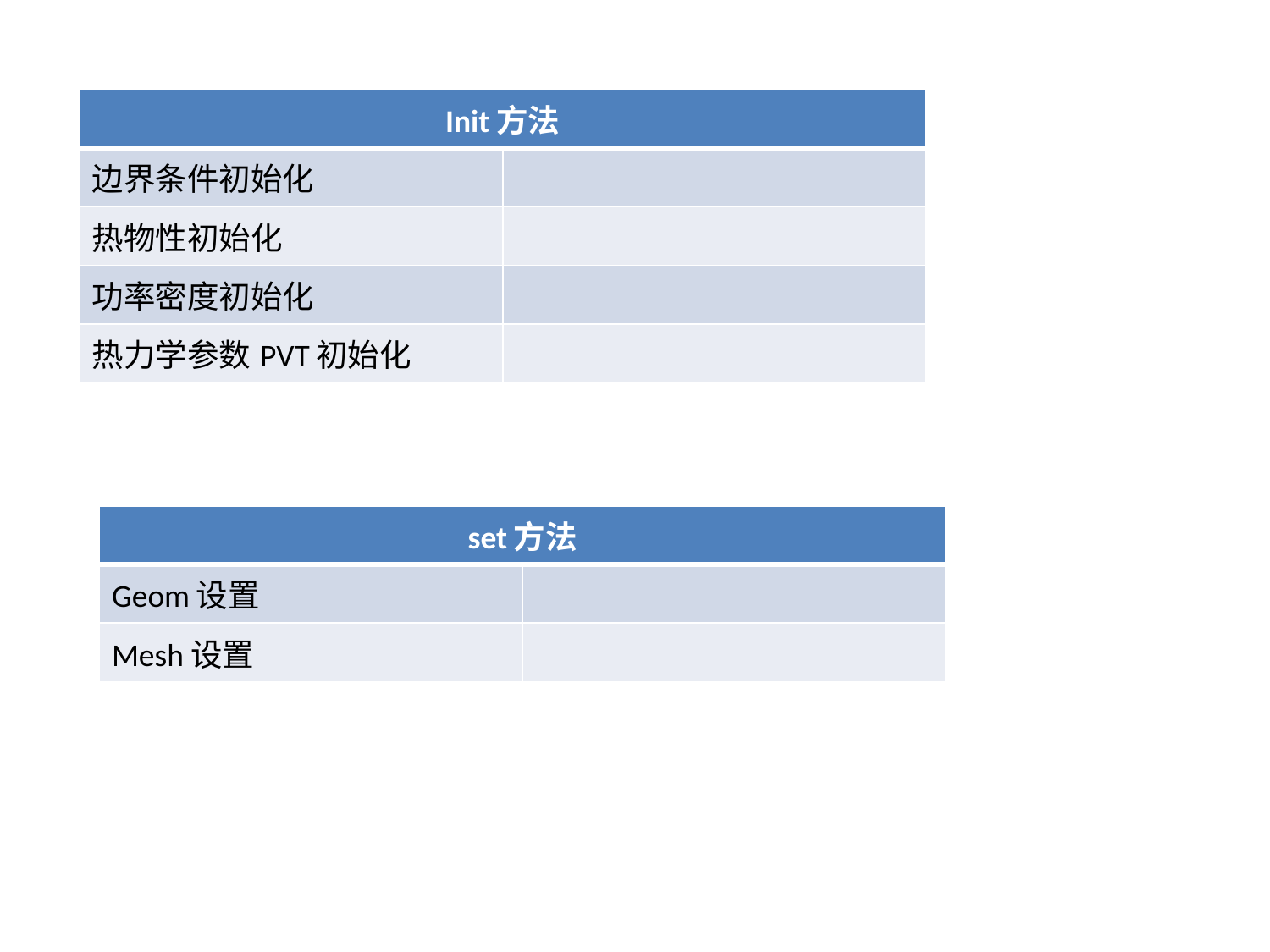

| Init方法 |  |
| --- | --- |
| 边界条件初始化 |  |
| 热物性初始化 |  |
| 功率密度初始化 |  |
| 热力学参数PVT初始化 |  |
| set方法 |  |
| --- | --- |
| Geom设置 |  |
| Mesh设置 |  |